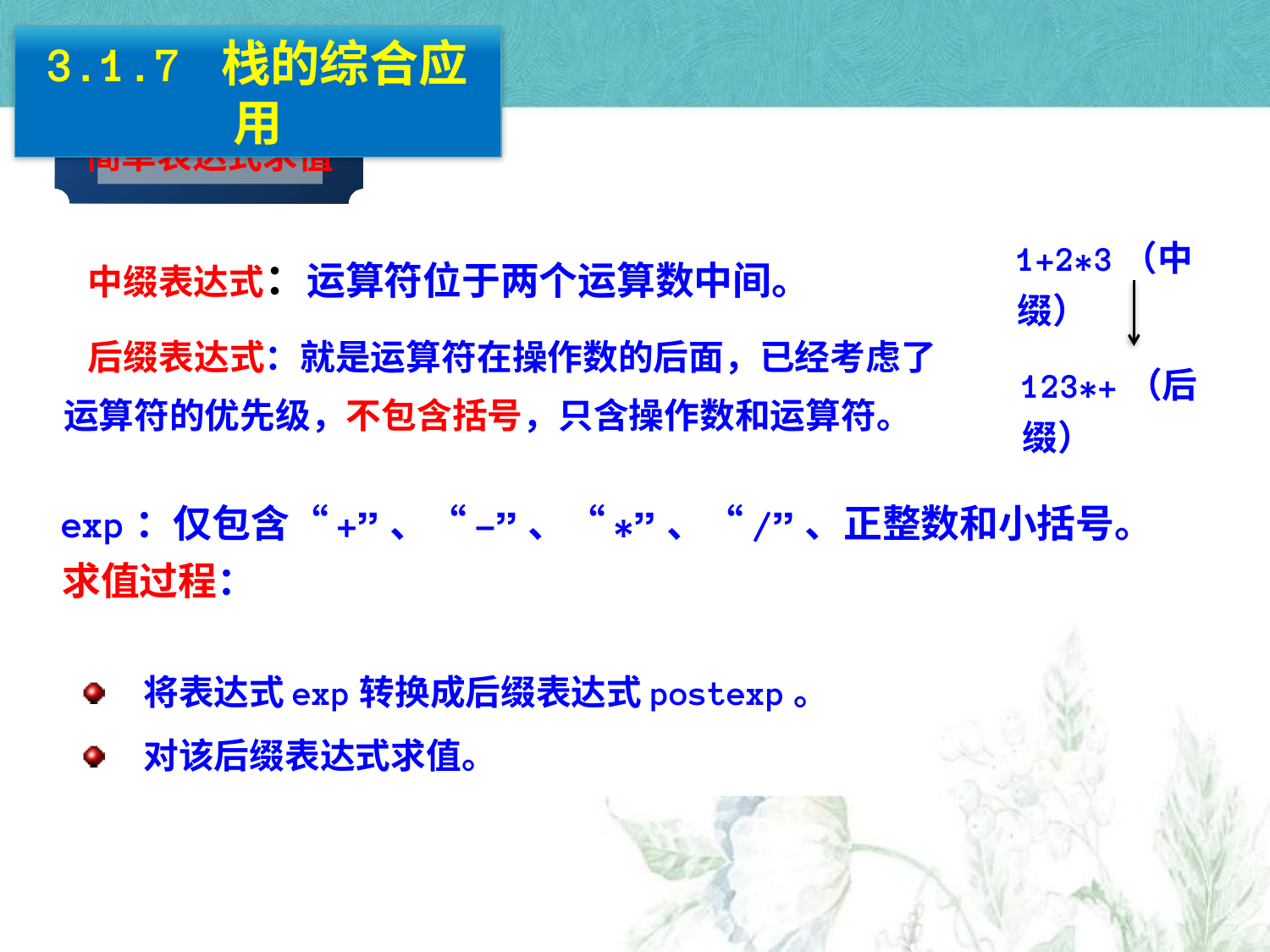

3.1.7 栈的综合应用

简单表达式求值
1+2*3（中缀）
中缀表达式：运算符位于两个运算数中间。
  后缀表达式：就是运算符在操作数的后面，已经考虑了运算符的优先级，不包含括号，只含操作数和运算符。
123*+（后缀）
exp：仅包含“+”、“-”、“*”、“/”、正整数和小括号。
求值过程：
将表达式exp转换成后缀表达式postexp。
对该后缀表达式求值。